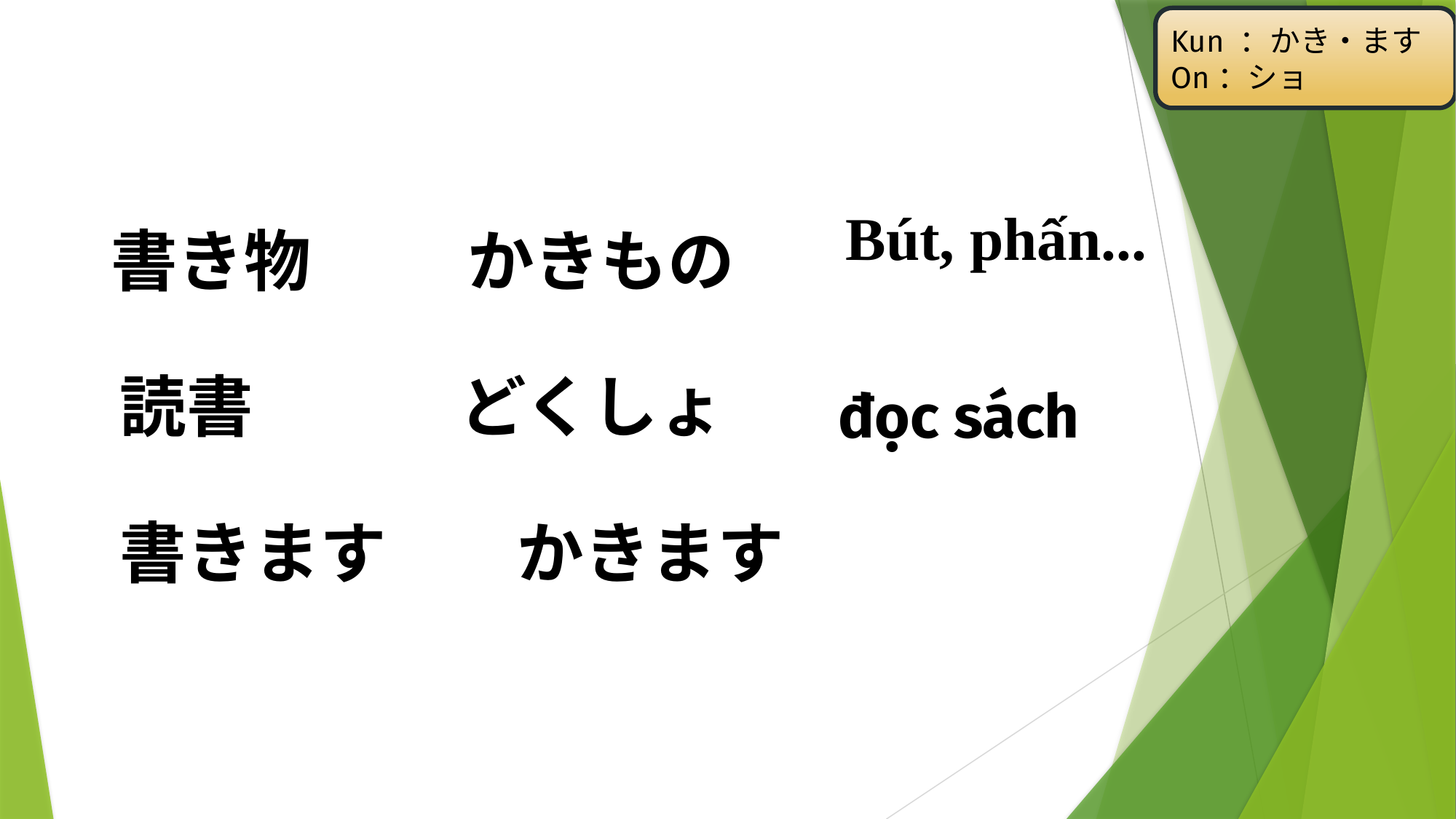

Kun ：かき・ます
On：ショ
Bút, phấn...
書き物
かきもの
đọc sách
読書
どくしょ
かきます
書きます